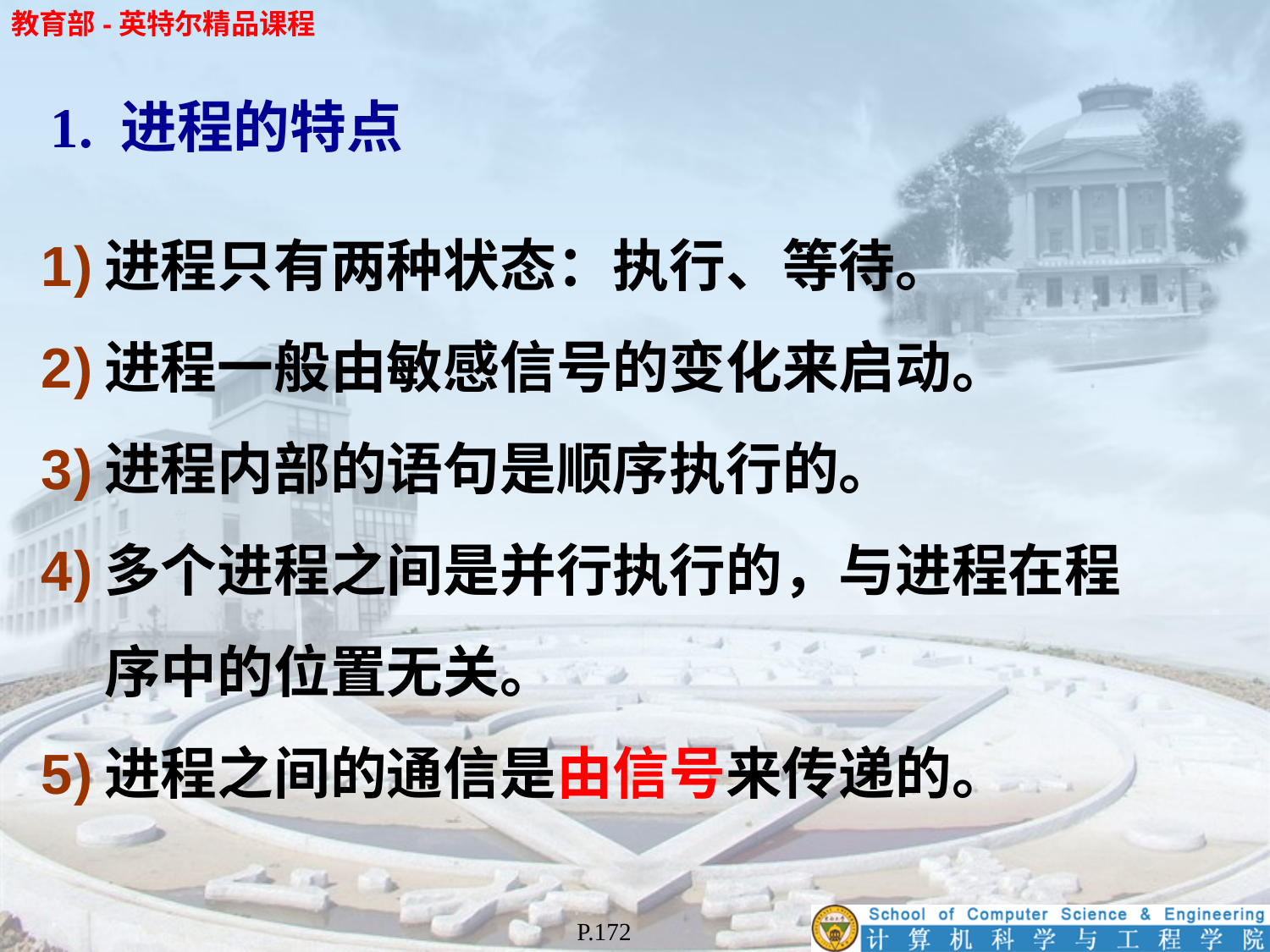

1. 进程的特点
进程只有两种状态：执行、等待。
进程一般由敏感信号的变化来启动。
进程内部的语句是顺序执行的。
多个进程之间是并行执行的，与进程在程序中的位置无关。
进程之间的通信是由信号来传递的。
P.172